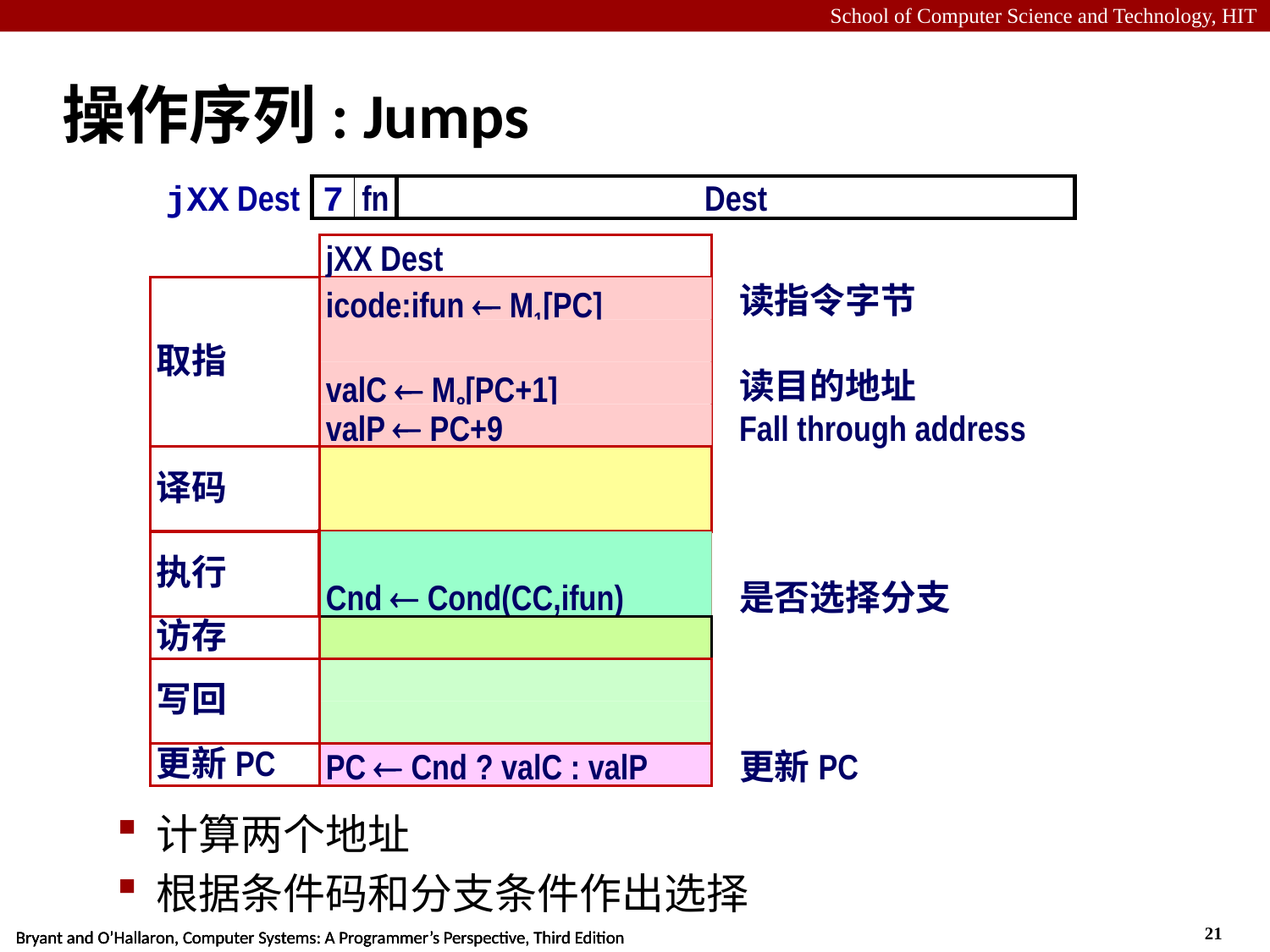

# 操作序列: Jumps
jXX Dest
7

fn
Dest
jXX Dest
取指

icode:ifun ← M1[PC]
读指令字节

valC ← M8[PC+1]
读目的地址
valP ← PC+9
Fall through address
译码

执行

Cnd ← Cond(CC,ifun)
是否选择分支
访存

写回

更新PC
更新PC
PC ← Cnd ? valC : valP
计算两个地址
根据条件码和分支条件作出选择